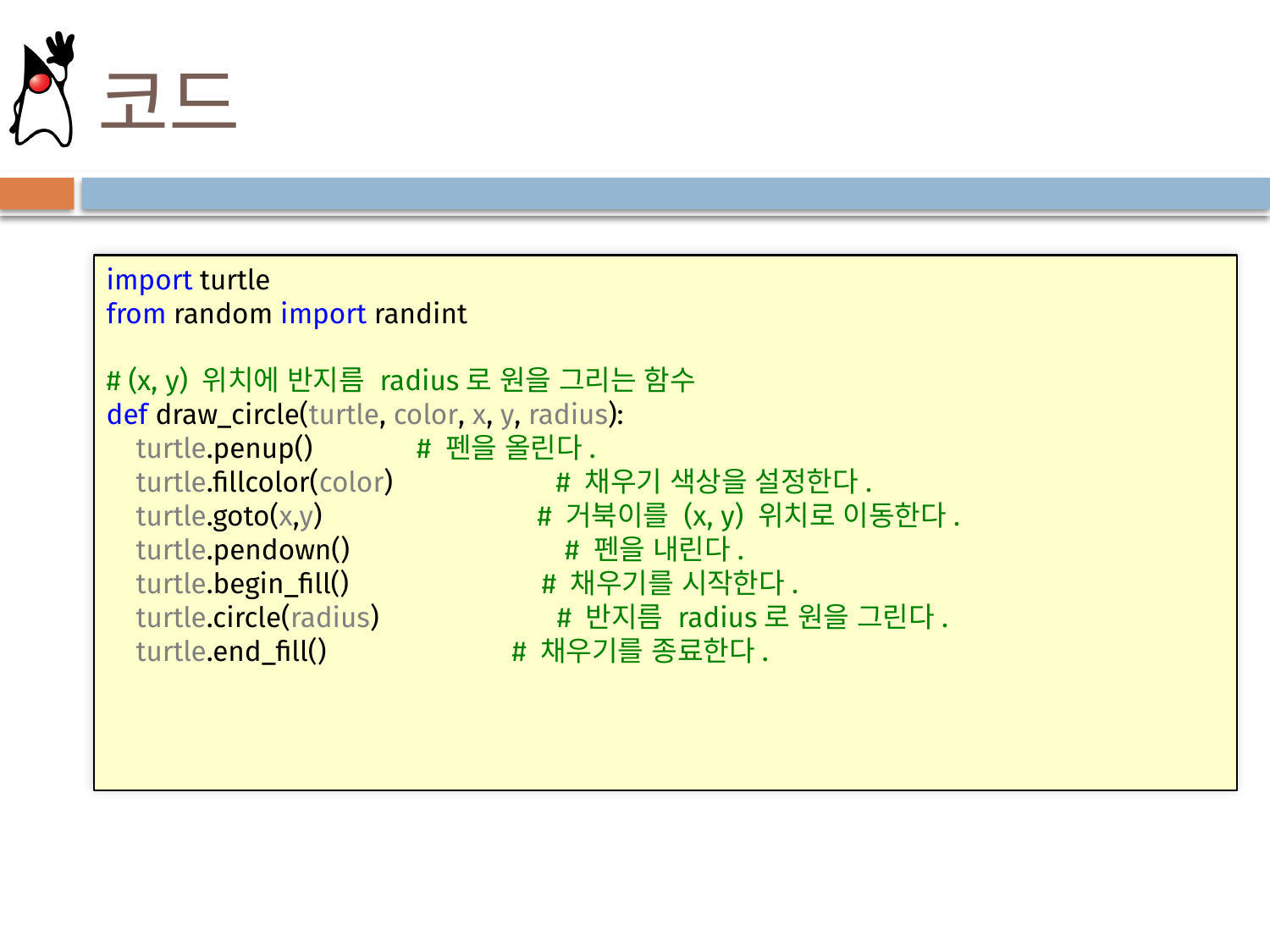

# 코드
import turtle
from random import randint
# (x, y) 위치에 반지름 radius로 원을 그리는 함수
def draw_circle(turtle, color, x, y, radius):
    turtle.penup()              # 펜을 올린다.
    turtle.fillcolor(color)                      # 채우기 색상을 설정한다.
    turtle.goto(x,y)                             # 거북이를 (x, y) 위치로 이동한다.
    turtle.pendown()                             # 펜을 내린다.
    turtle.begin_fill()                          # 채우기를 시작한다.
    turtle.circle(radius)                        # 반지름 radius로 원을 그린다.
    turtle.end_fill()                         # 채우기를 종료한다.